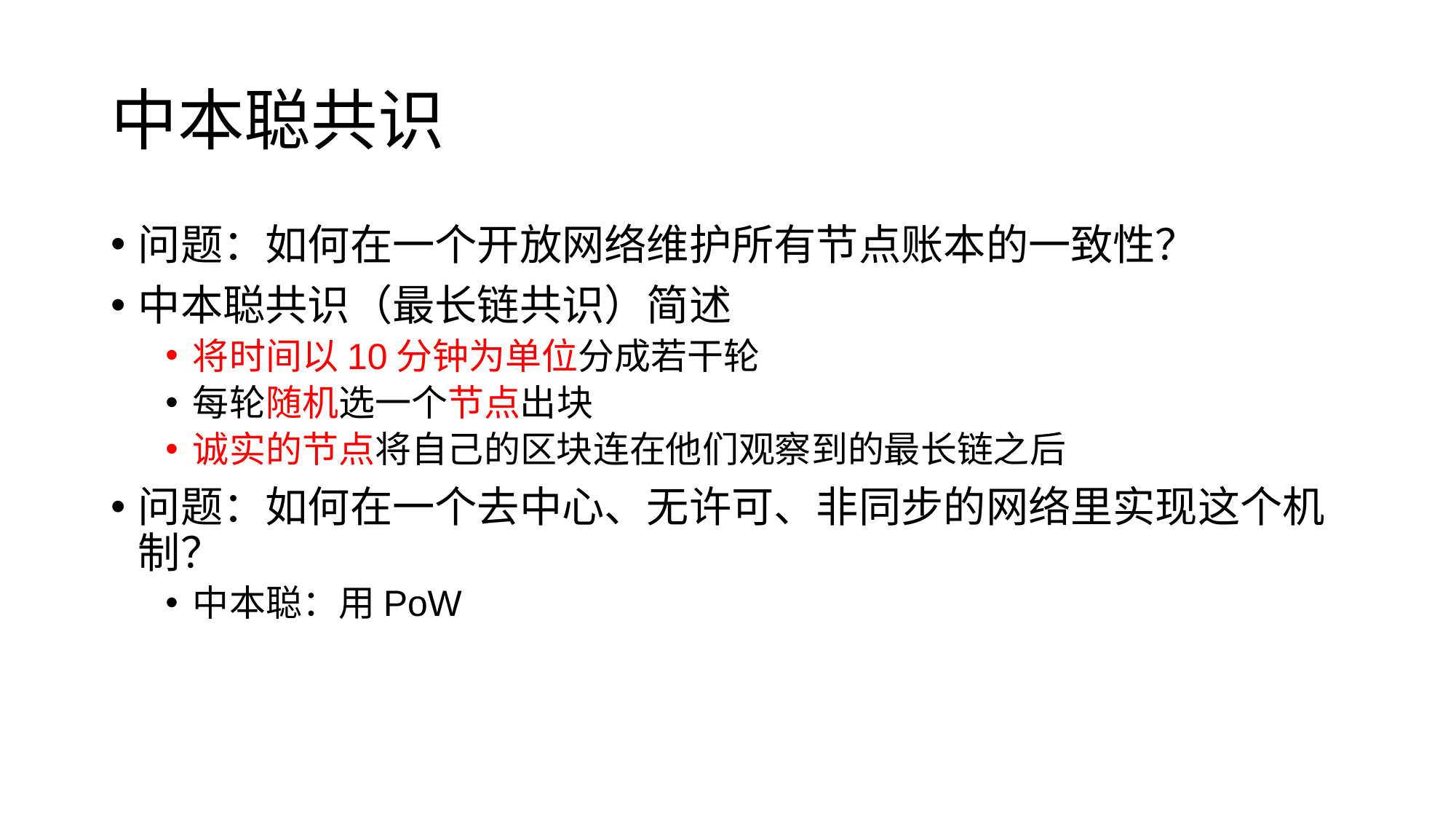

# 中本聪共识
问题：如何在一个开放网络维护所有节点账本的一致性？
中本聪共识（最长链共识）简述
将时间以10分钟为单位分成若干轮
每轮随机选一个节点出块
诚实的节点将自己的区块连在他们观察到的最长链之后
问题：如何在一个去中心、无许可、非同步的网络里实现这个机制？
中本聪：用PoW